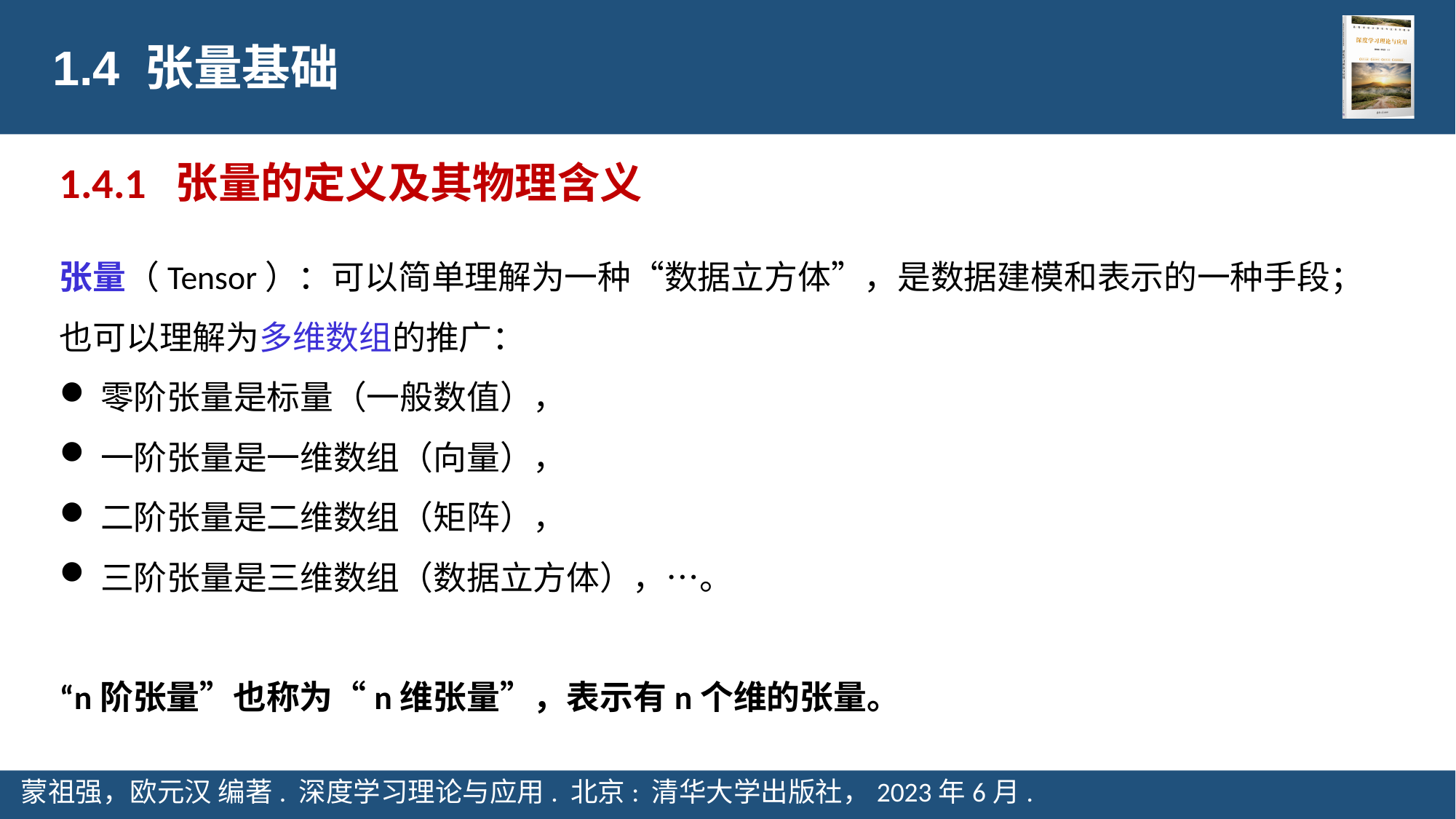

1.4 张量基础

1.4.1  张量的定义及其物理含义
张量（Tensor）：可以简单理解为一种“数据立方体”，是数据建模和表示的一种手段；
也可以理解为多维数组的推广：
零阶张量是标量（一般数值），
一阶张量是一维数组（向量），
二阶张量是二维数组（矩阵），
三阶张量是三维数组（数据立方体），…。

“n阶张量”也称为“n维张量”，表示有n个维的张量。